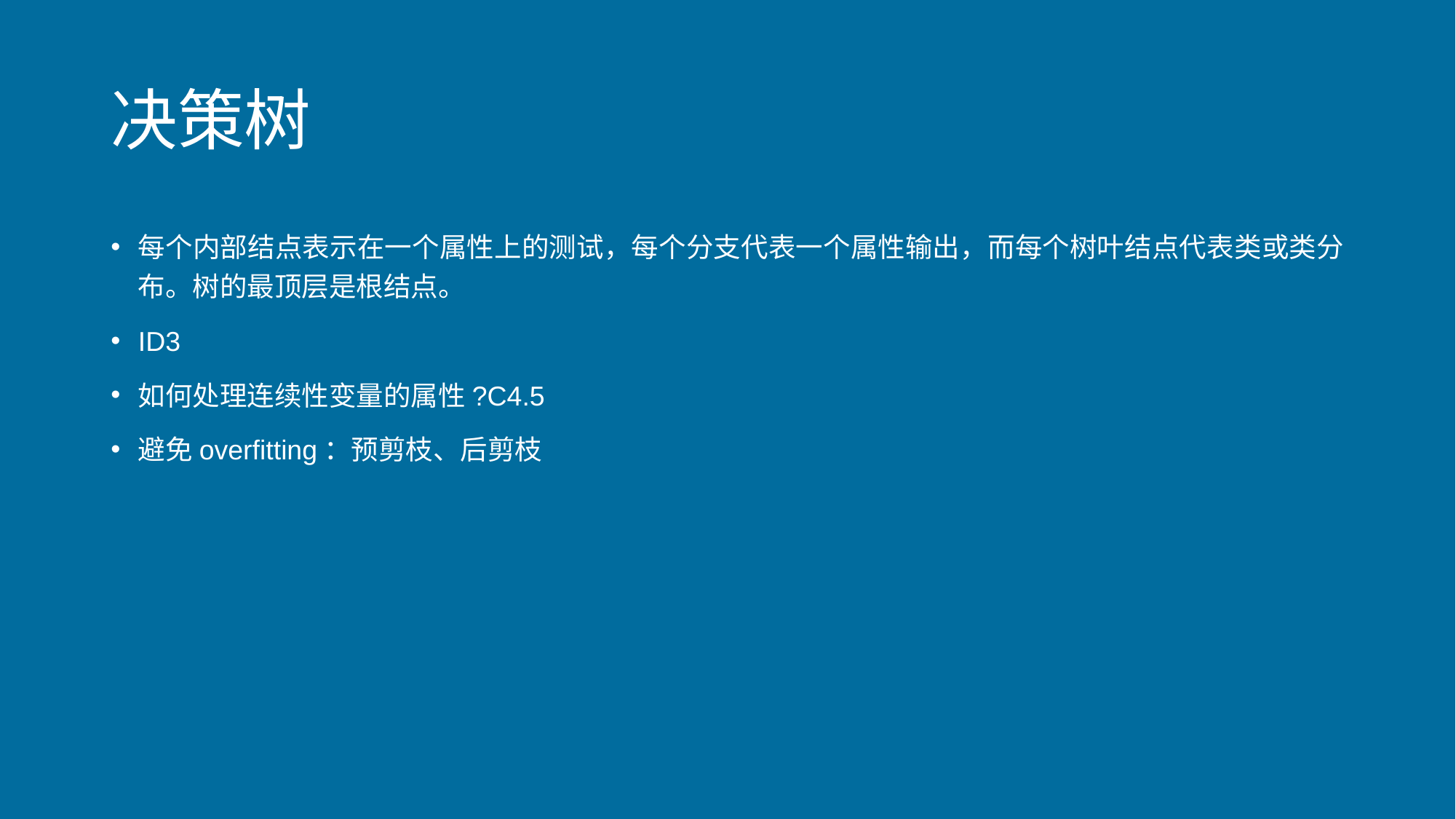

# 决策树
每个内部结点表示在一个属性上的测试，每个分支代表一个属性输出，而每个树叶结点代表类或类分布。树的最顶层是根结点。
ID3
如何处理连续性变量的属性?C4.5
避免overfitting：预剪枝、后剪枝